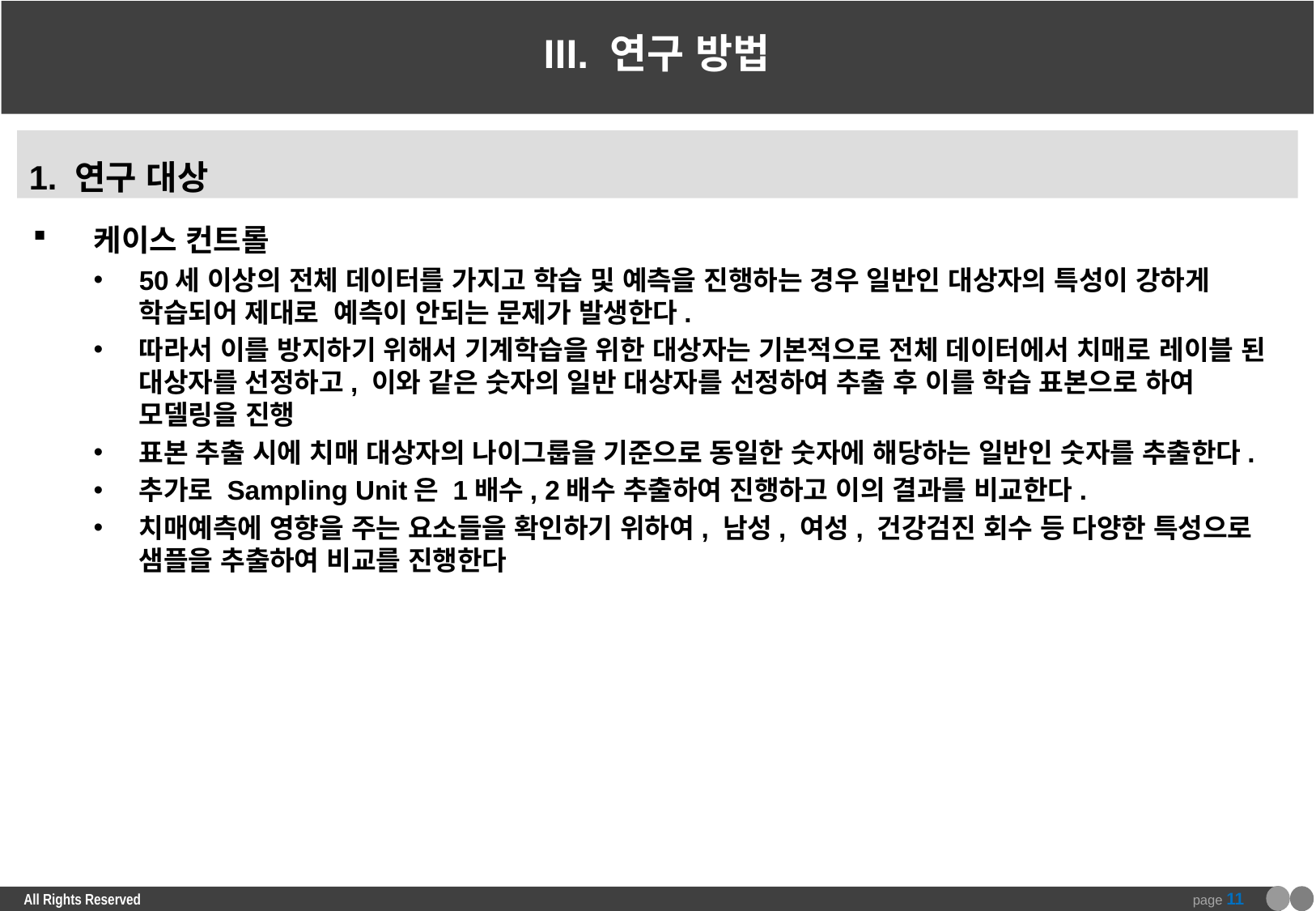

# III. 연구 방법
1. 연구 대상
케이스 컨트롤
50세 이상의 전체 데이터를 가지고 학습 및 예측을 진행하는 경우 일반인 대상자의 특성이 강하게 학습되어 제대로  예측이 안되는 문제가 발생한다.
따라서 이를 방지하기 위해서 기계학습을 위한 대상자는 기본적으로 전체 데이터에서 치매로 레이블 된 대상자를 선정하고, 이와 같은 숫자의 일반 대상자를 선정하여 추출 후 이를 학습 표본으로 하여 모델링을 진행
표본 추출 시에 치매 대상자의 나이그룹을 기준으로 동일한 숫자에 해당하는 일반인 숫자를 추출한다.
추가로 Sampling Unit은 1배수, 2배수 추출하여 진행하고 이의 결과를 비교한다.
치매예측에 영향을 주는 요소들을 확인하기 위하여, 남성, 여성, 건강검진 회수 등 다양한 특성으로 샘플을 추출하여 비교를 진행한다
page 11